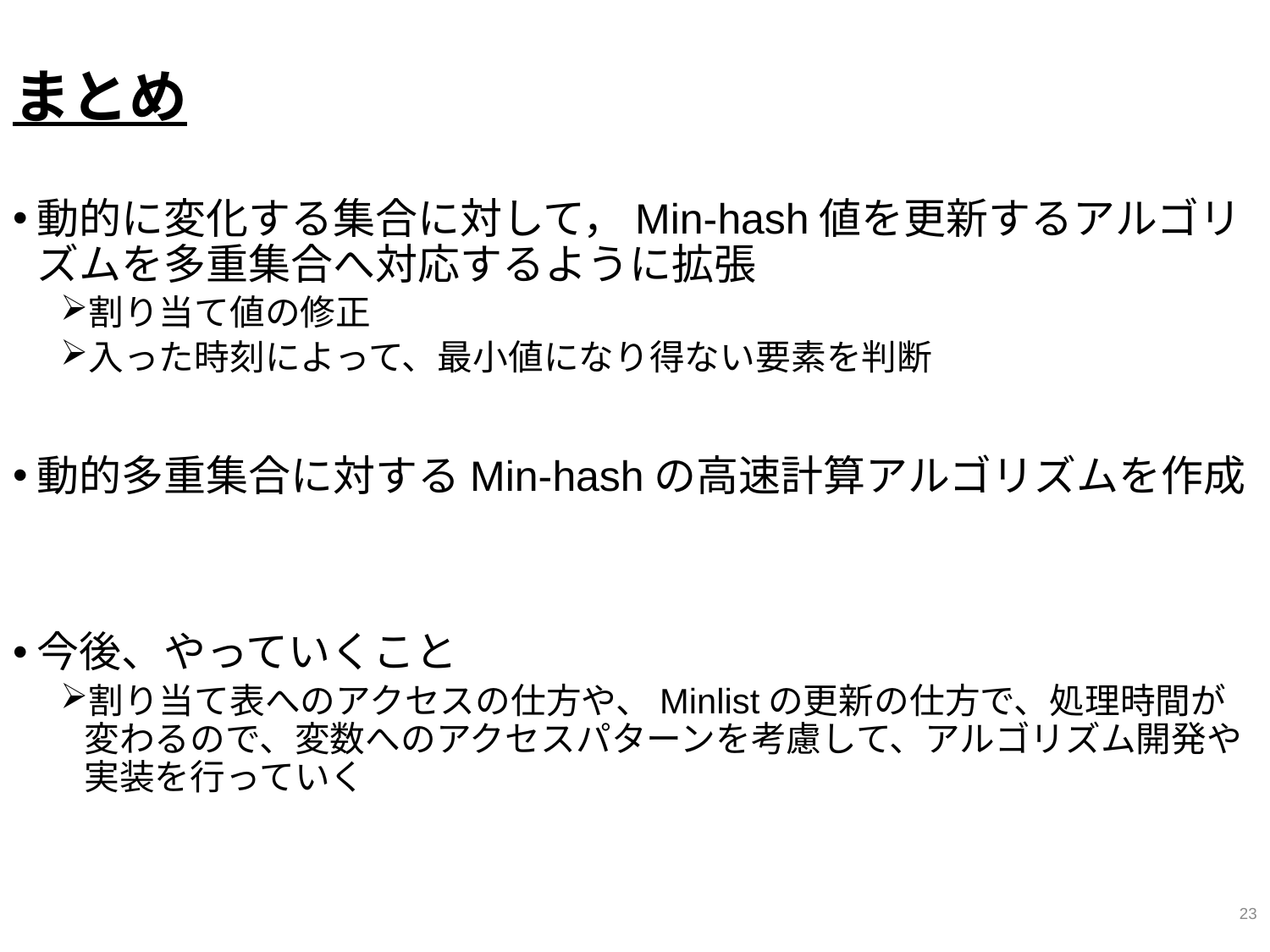

# まとめ
動的に変化する集合に対して，Min-hash値を更新するアルゴリズムを多重集合へ対応するように拡張
割り当て値の修正
入った時刻によって、最小値になり得ない要素を判断

動的多重集合に対するMin-hashの高速計算アルゴリズムを作成

今後、やっていくこと
割り当て表へのアクセスの仕方や、Minlistの更新の仕方で、処理時間が変わるので、変数へのアクセスパターンを考慮して、アルゴリズム開発や実装を行っていく
23